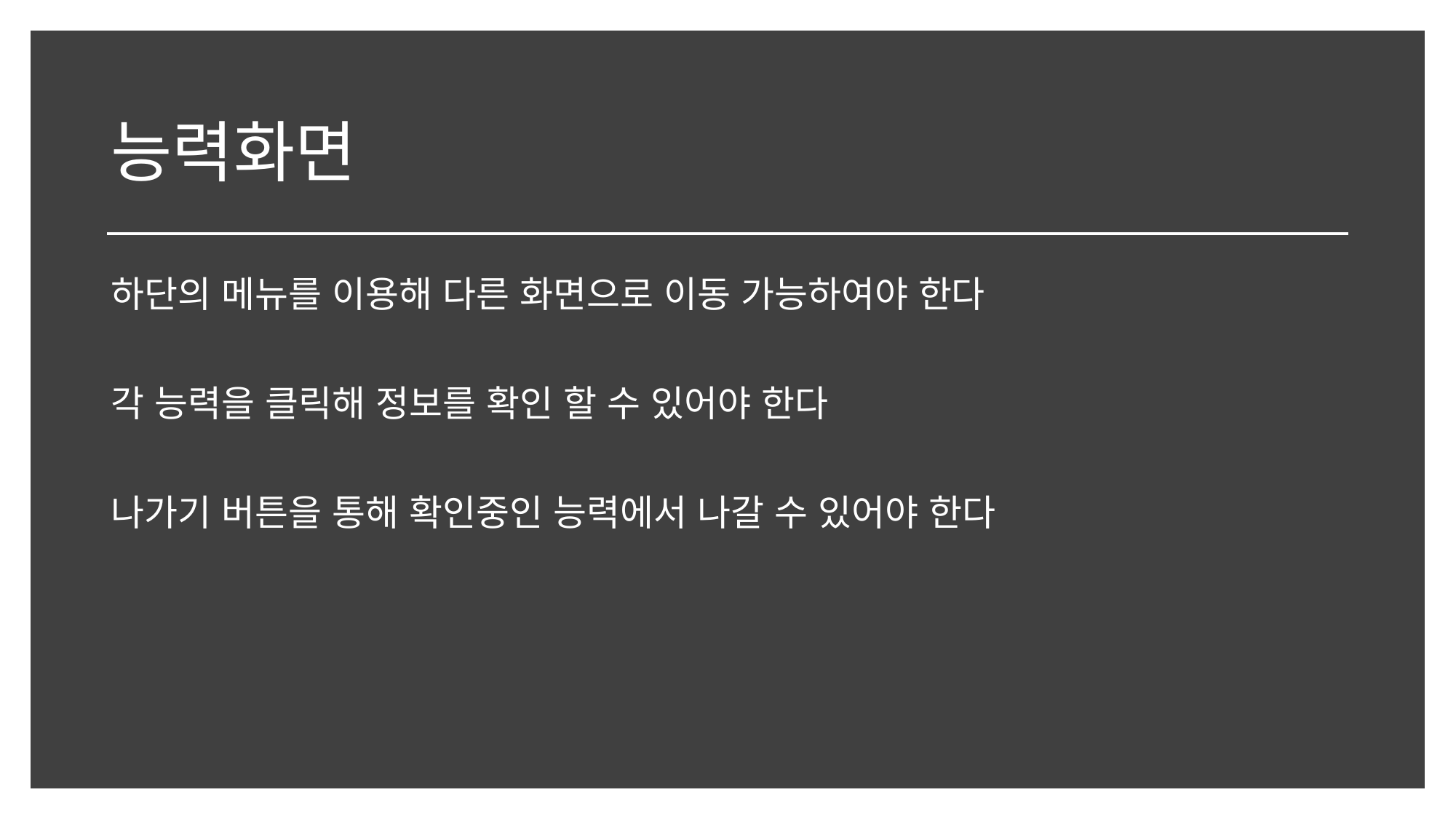

# 능력화면
하단의 메뉴를 이용해 다른 화면으로 이동 가능하여야 한다

각 능력을 클릭해 정보를 확인 할 수 있어야 한다

나가기 버튼을 통해 확인중인 능력에서 나갈 수 있어야 한다